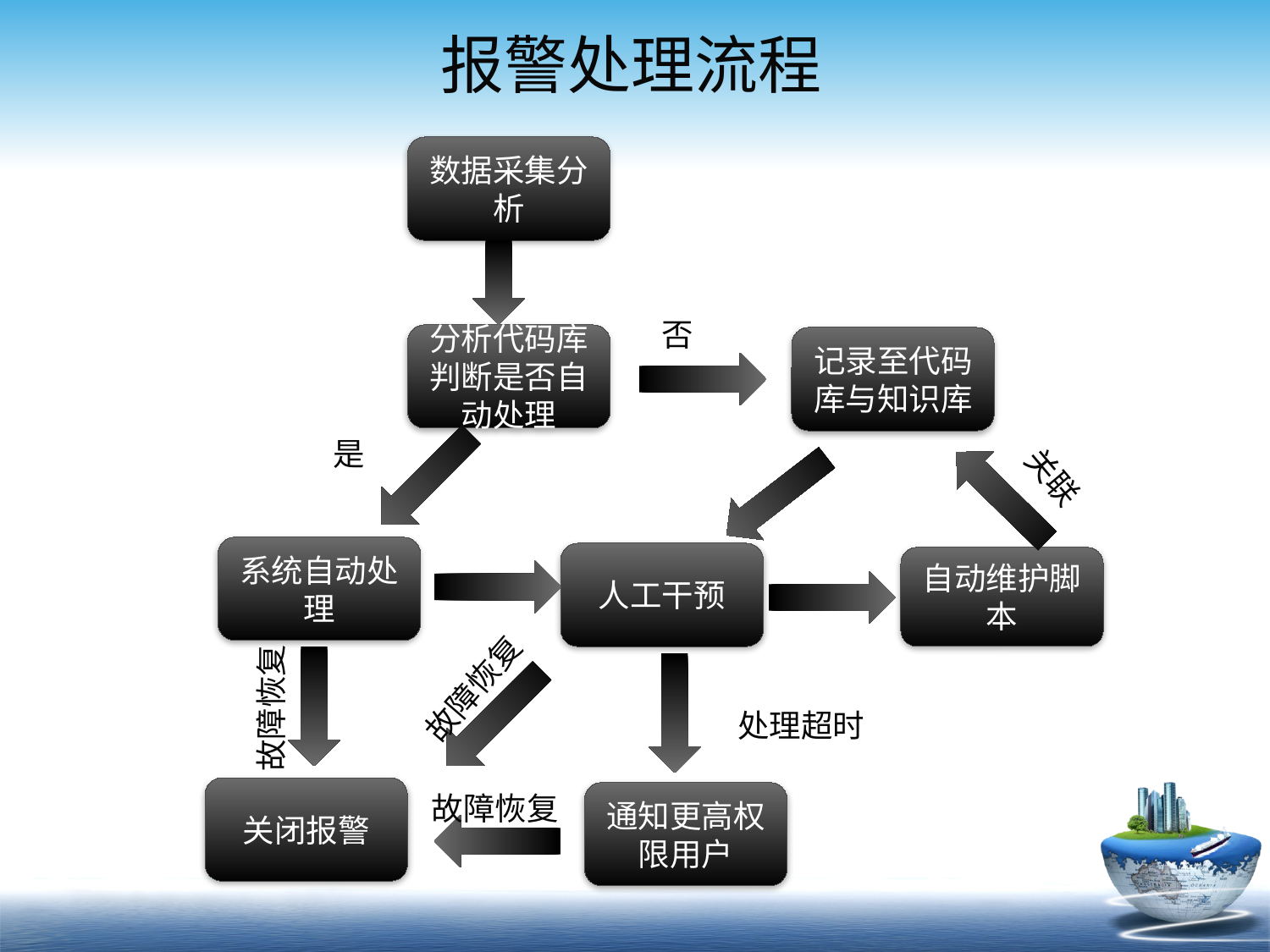

# 报警处理流程
数据采集分析

否
分析代码库判断是否自动处理
记录至代码库与知识库

是
关联

系统自动处理
人工干预
自动维护脚本

故障恢复
故障恢复

处理超时
关闭报警
通知更高权限用户
故障恢复